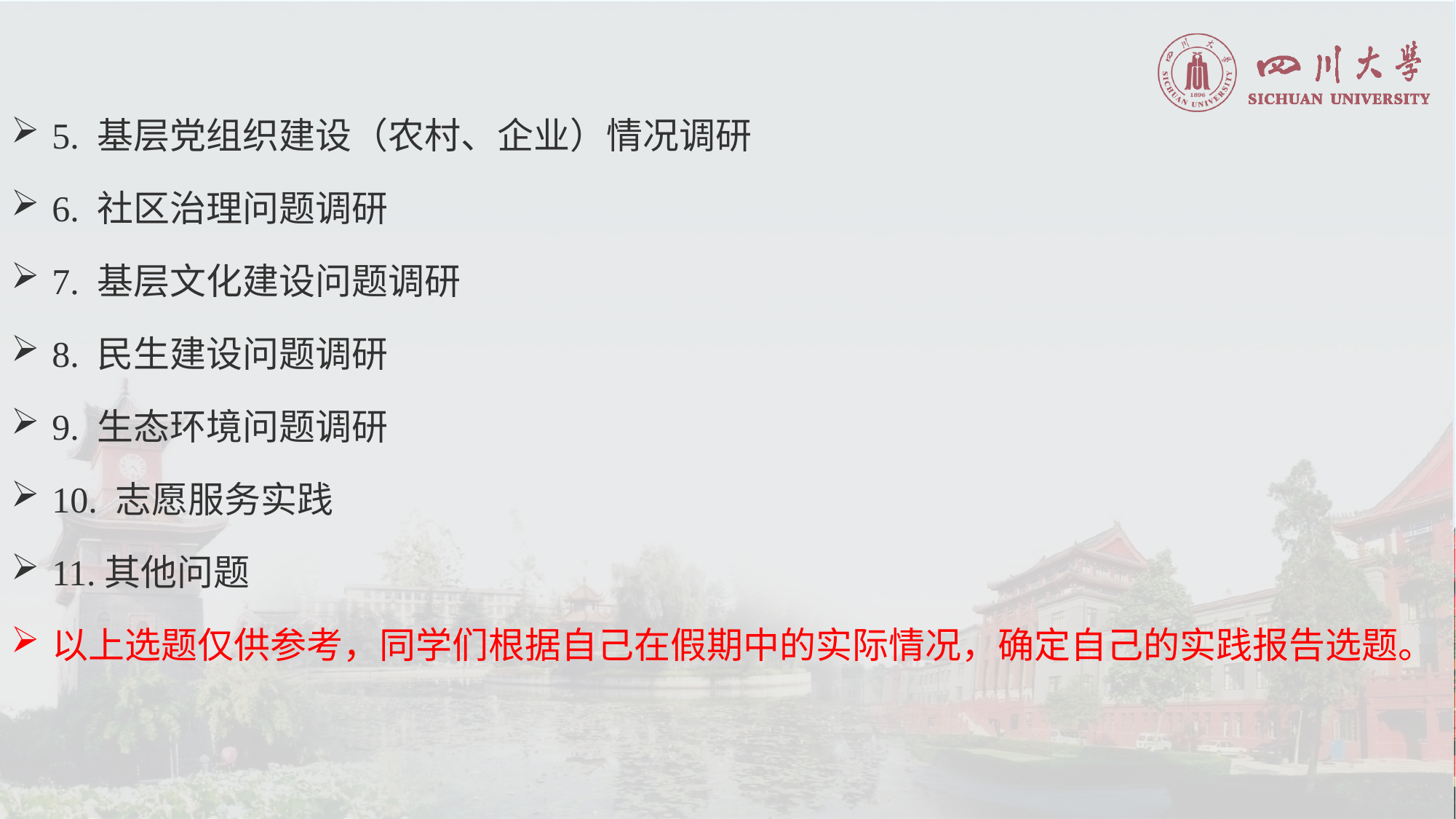

5. 基层党组织建设（农村、企业）情况调研
6. 社区治理问题调研
7. 基层文化建设问题调研
8. 民生建设问题调研
9. 生态环境问题调研
10. 志愿服务实践
11.其他问题
以上选题仅供参考，同学们根据自己在假期中的实际情况，确定自己的实践报告选题。